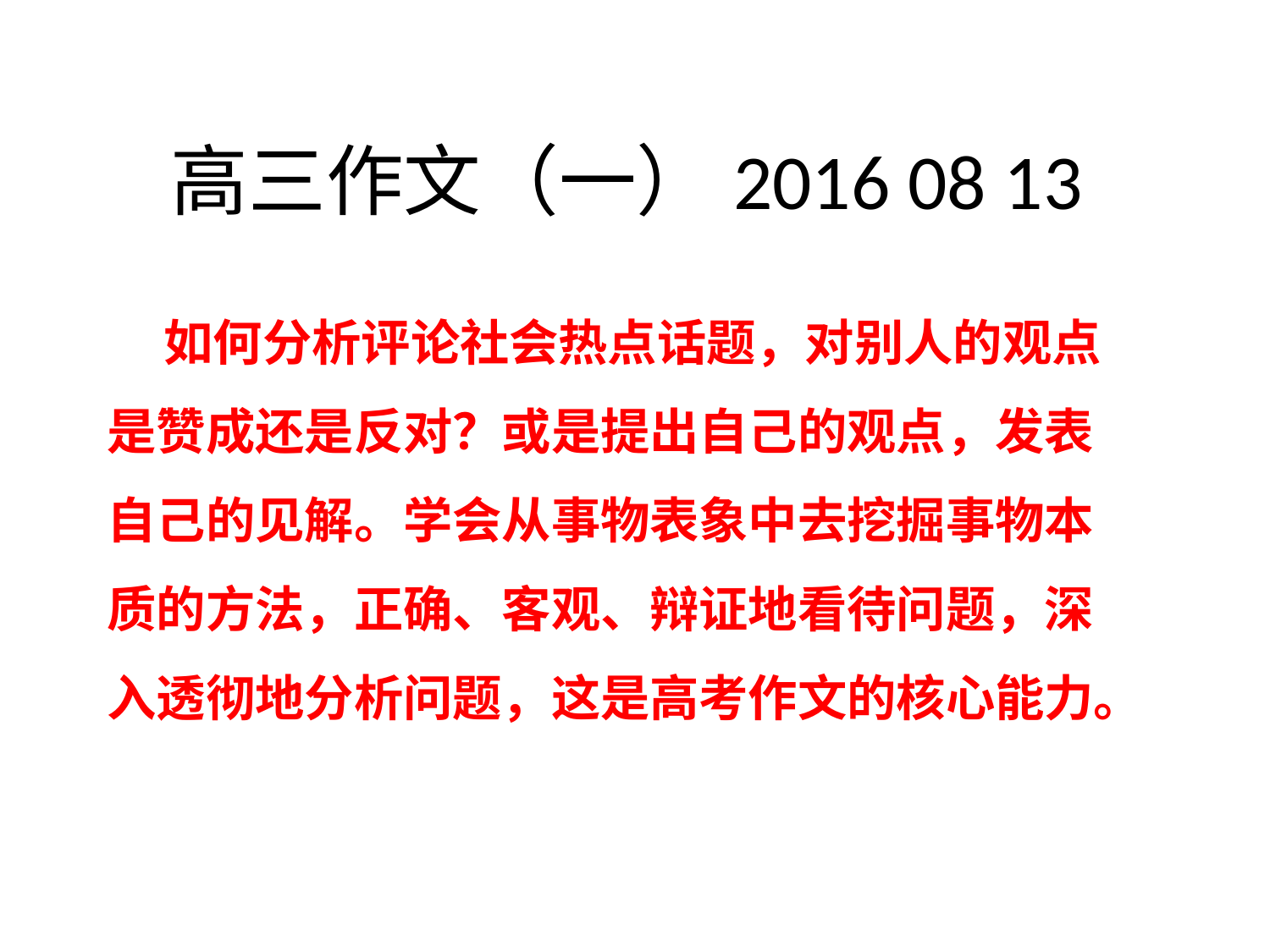

# 高三作文（一）2016 08 13
    如何分析评论社会热点话题，对别人的观点是赞成还是反对？或是提出自己的观点，发表自己的见解。学会从事物表象中去挖掘事物本质的方法，正确、客观、辩证地看待问题，深入透彻地分析问题，这是高考作文的核心能力。